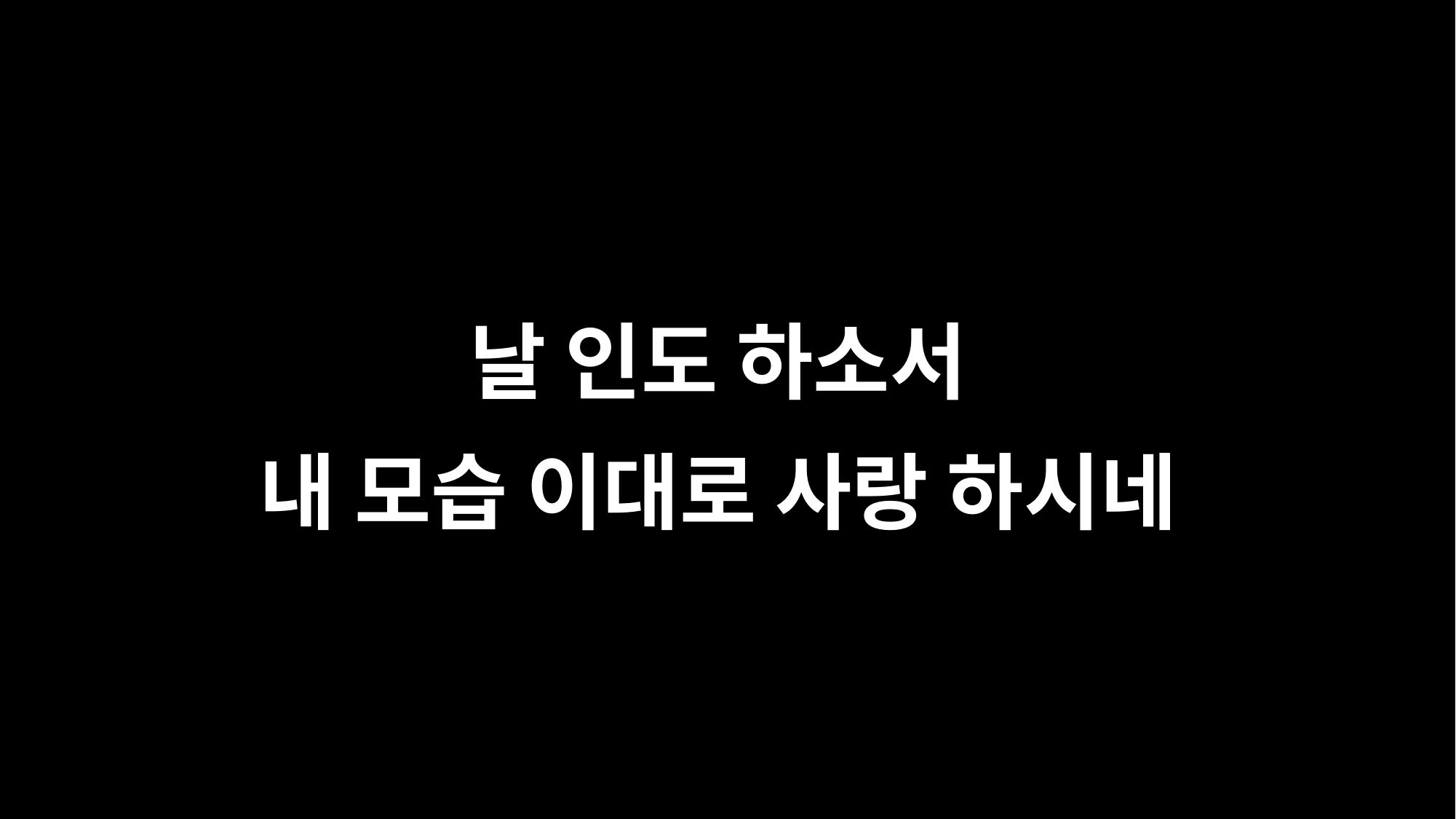

날 인도 하소서
내 모습 이대로 사랑 하시네